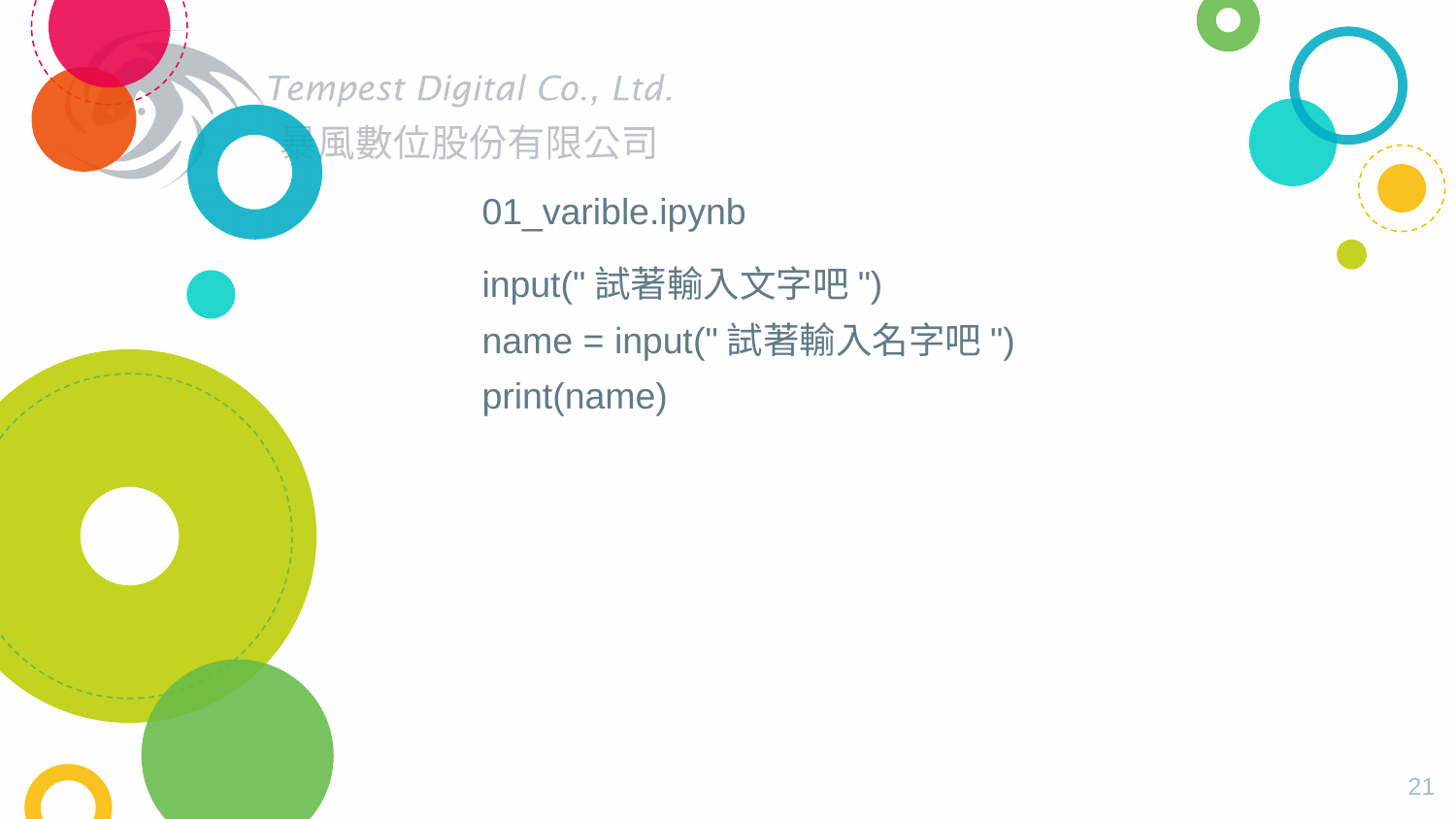

# 01_varible.ipynb
input("試著輸入文字吧")
name = input("試著輸入名字吧")
print(name)
21